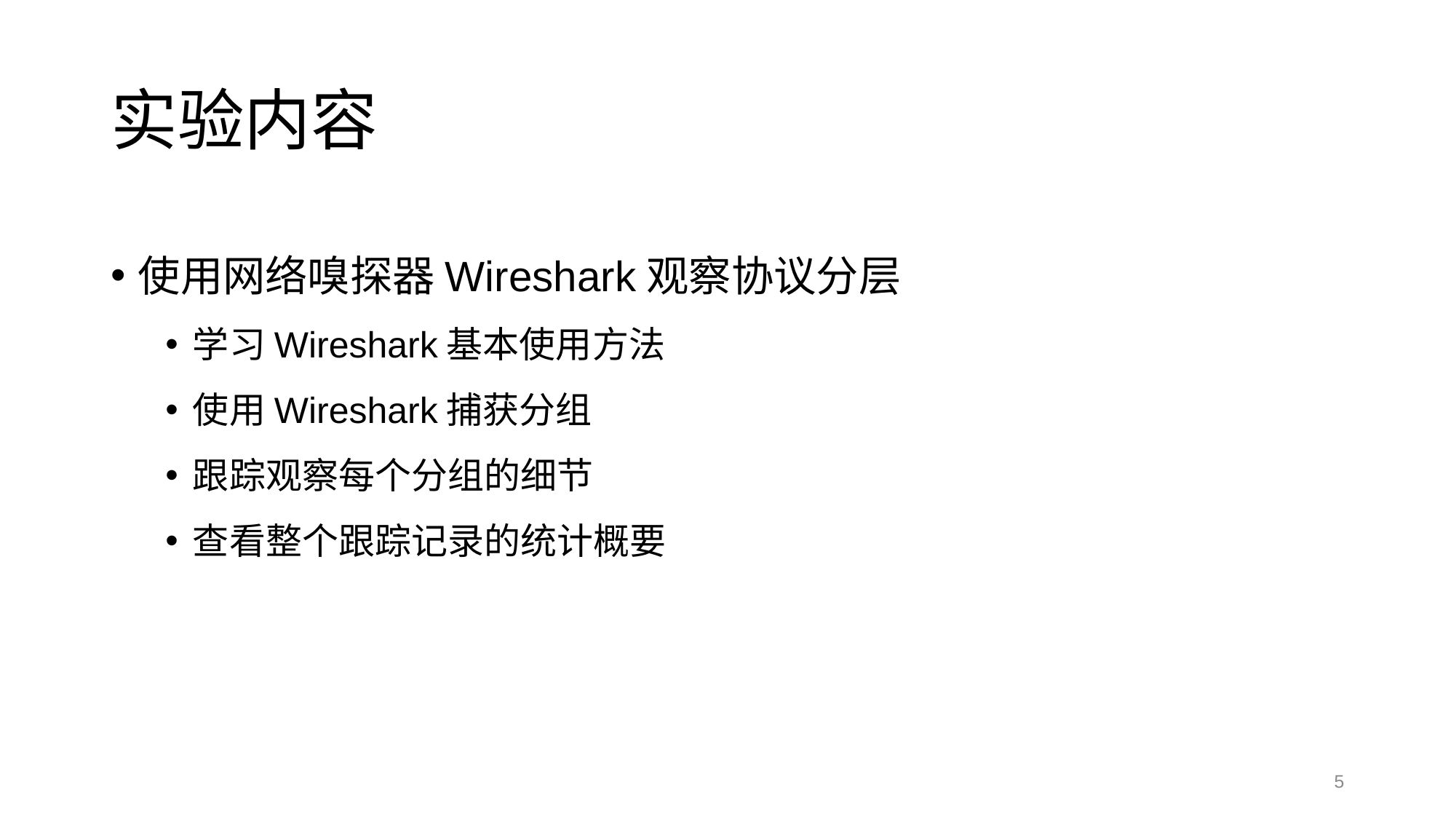

# 实验内容
使用网络嗅探器Wireshark观察协议分层
学习Wireshark基本使用方法
使用Wireshark捕获分组
跟踪观察每个分组的细节
查看整个跟踪记录的统计概要
5